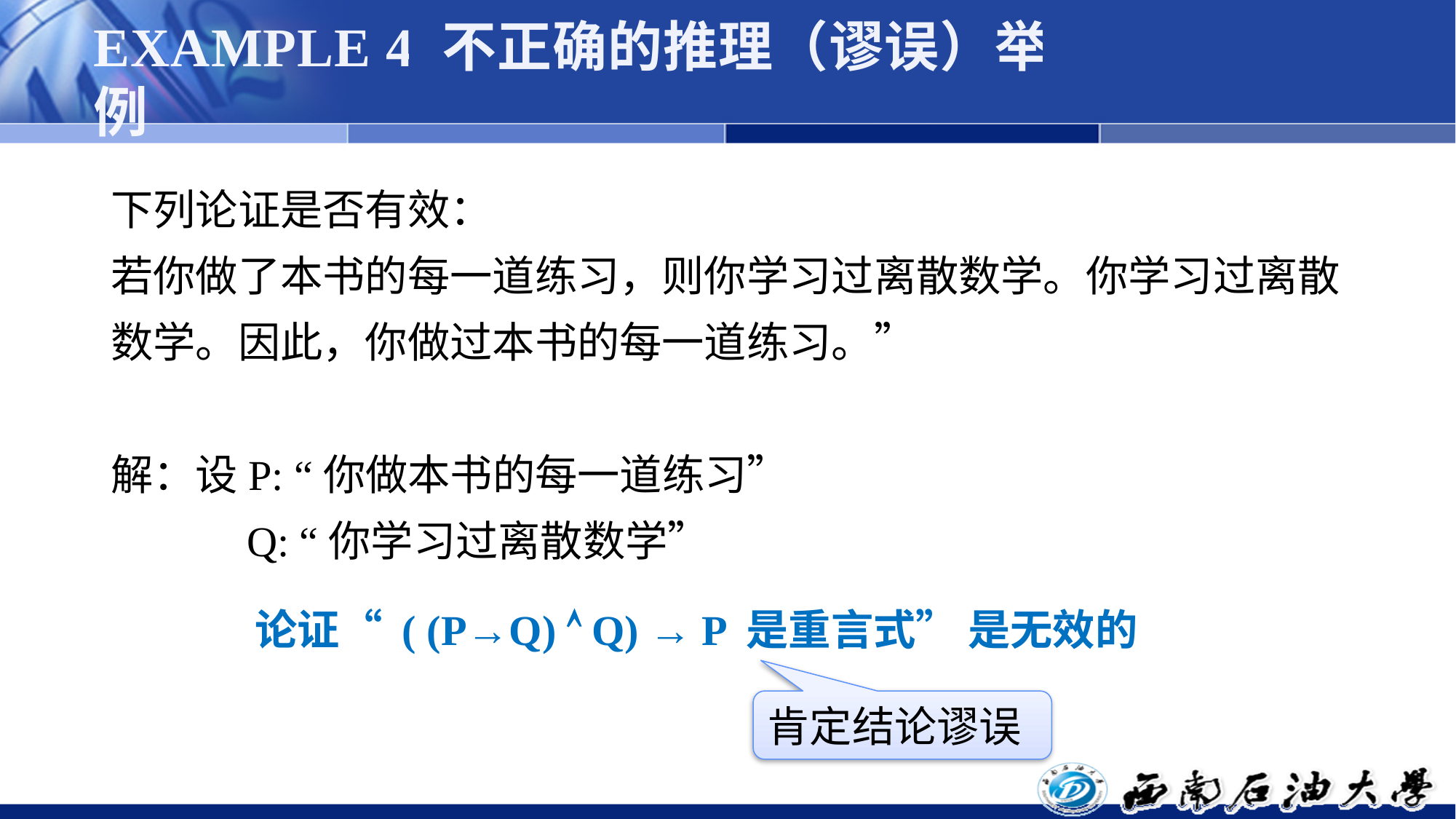

# EXAMPLE 4 不正确的推理（谬误）举例
下列论证是否有效：
若你做了本书的每一道练习，则你学习过离散数学。你学习过离散数学。因此，你做过本书的每一道练习。”

解：设P: “你做本书的每一道练习”
	         Q: “你学习过离散数学”

论证“ ( (P→Q) ∧ Q) → P 是重言式” 是无效的
肯定结论谬误